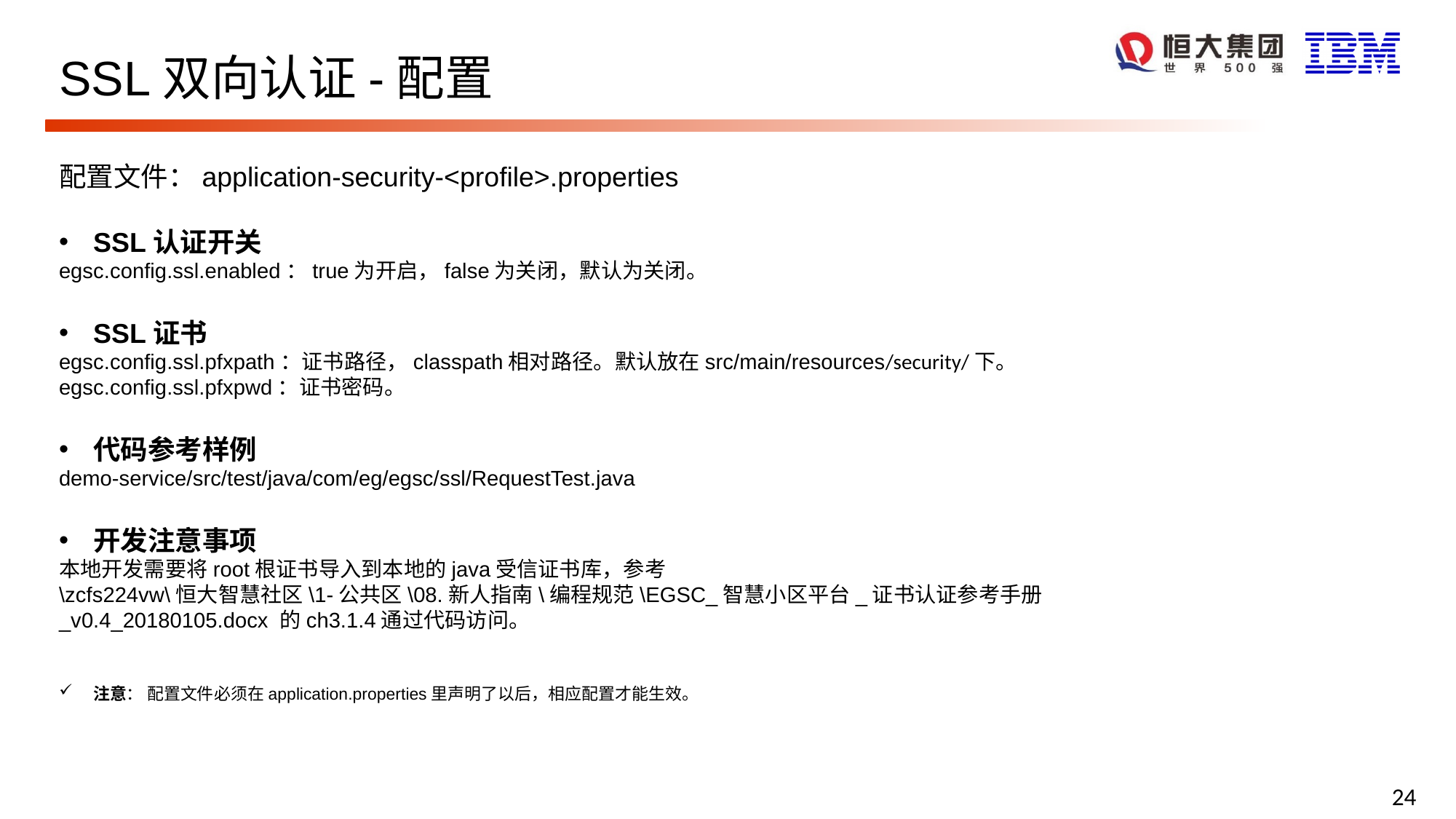

# SSL双向认证-配置
配置文件：application-security-<profile>.properties

SSL认证开关
egsc.config.ssl.enabled：true为开启，false为关闭，默认为关闭。

SSL证书
egsc.config.ssl.pfxpath：证书路径，classpath相对路径。默认放在src/main/resources/security/下。
egsc.config.ssl.pfxpwd：证书密码。

代码参考样例
demo-service/src/test/java/com/eg/egsc/ssl/RequestTest.java

开发注意事项
本地开发需要将root根证书导入到本地的java受信证书库，参考
\zcfs224vw\恒大智慧社区\1-公共区\08.新人指南\编程规范\EGSC_智慧小区平台_证书认证参考手册_v0.4_20180105.docx 的ch3.1.4通过代码访问。

注意： 配置文件必须在application.properties里声明了以后，相应配置才能生效。